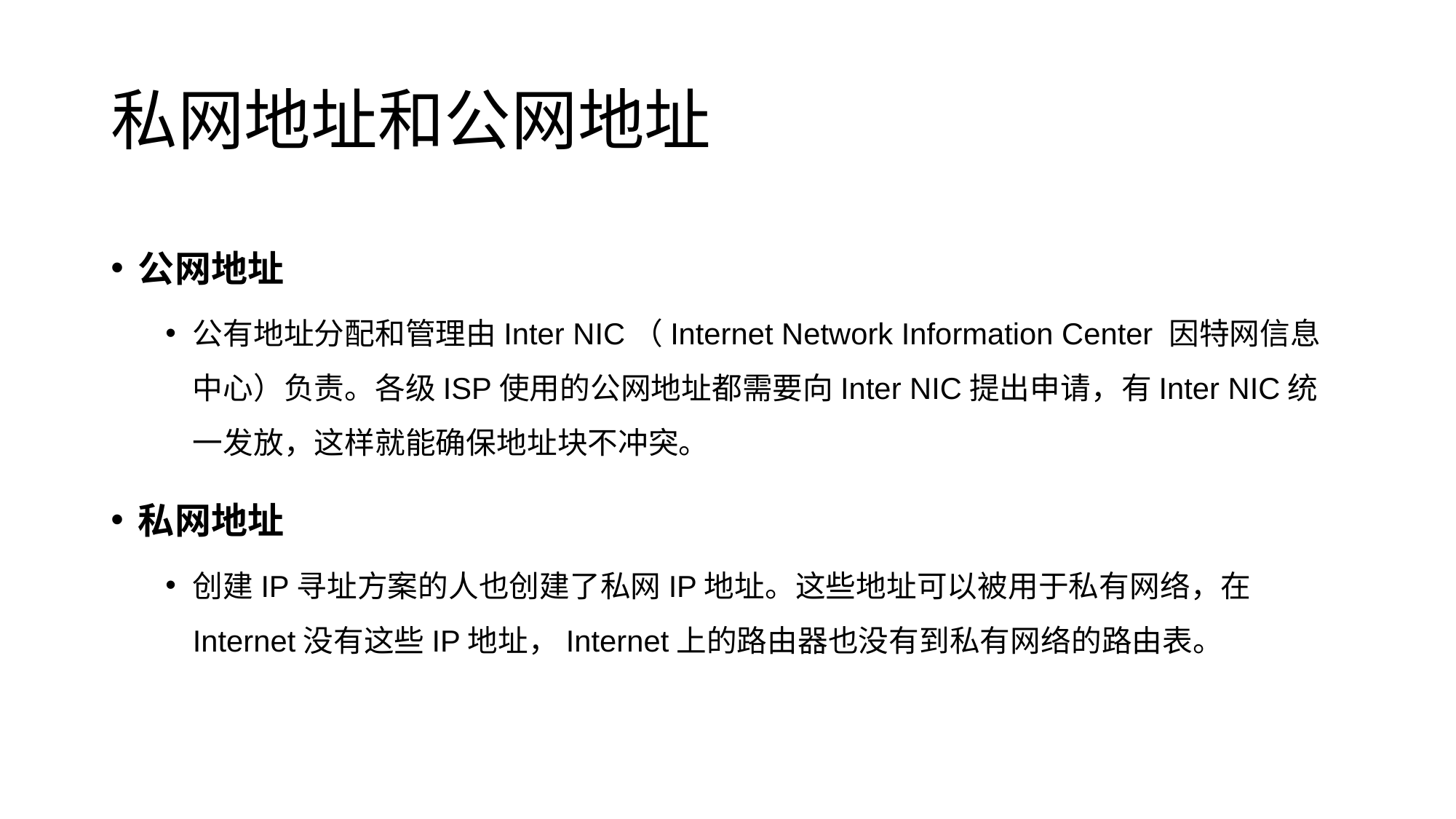

# 私网地址和公网地址
公网地址
公有地址分配和管理由Inter NIC（Internet Network Information Center 因特网信息中心）负责。各级ISP使用的公网地址都需要向Inter NIC提出申请，有Inter NIC统一发放，这样就能确保地址块不冲突。
私网地址
创建IP寻址方案的人也创建了私网IP地址。这些地址可以被用于私有网络，在Internet没有这些IP地址，Internet上的路由器也没有到私有网络的路由表。